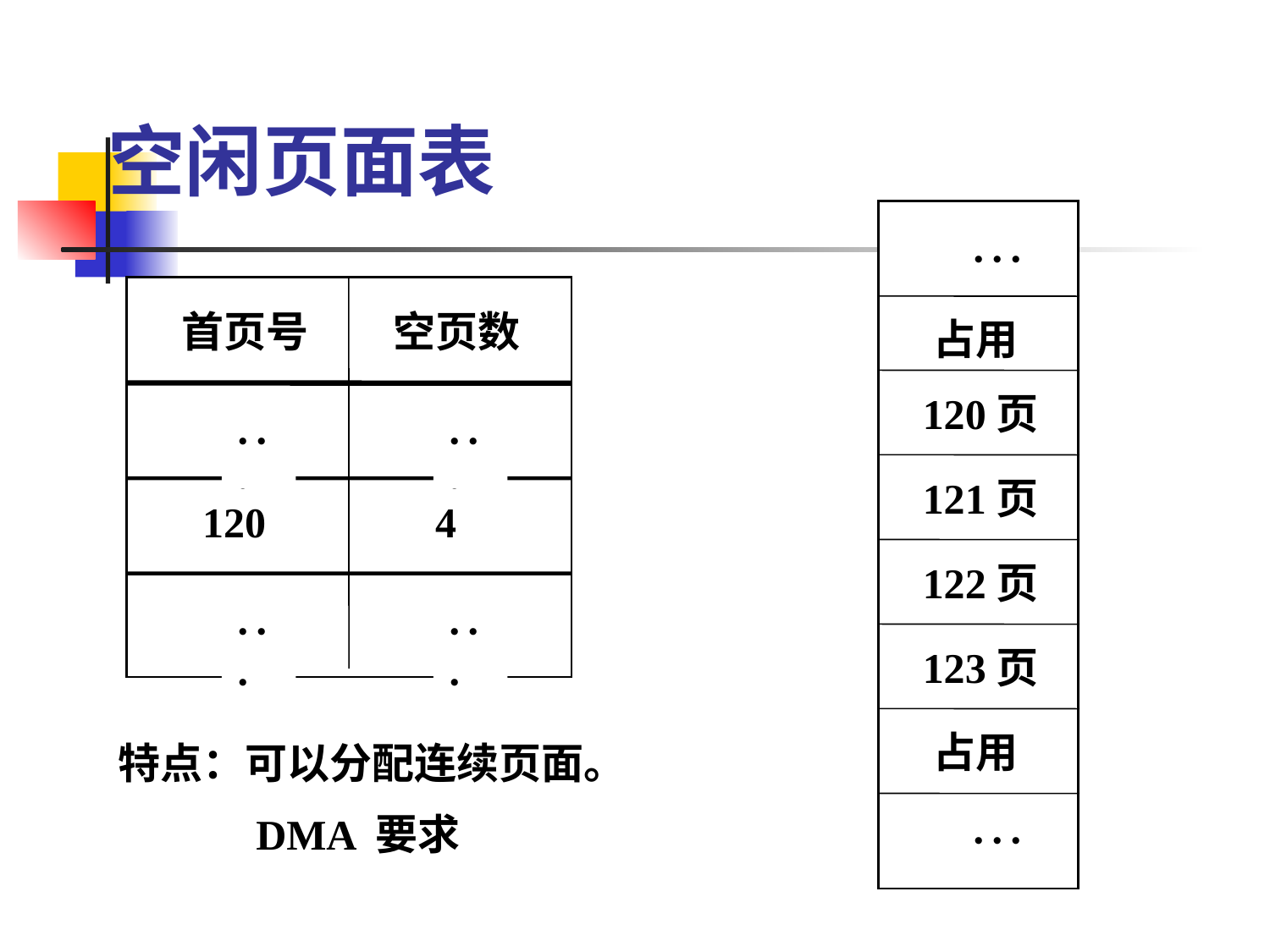

# 空闲页面表

  ...

首页号
空页数

...
...

120
4

...
...

占用

120页

121页

122页

123页

占用
特点：可以分配连续页面。
             DMA 要求

  ...